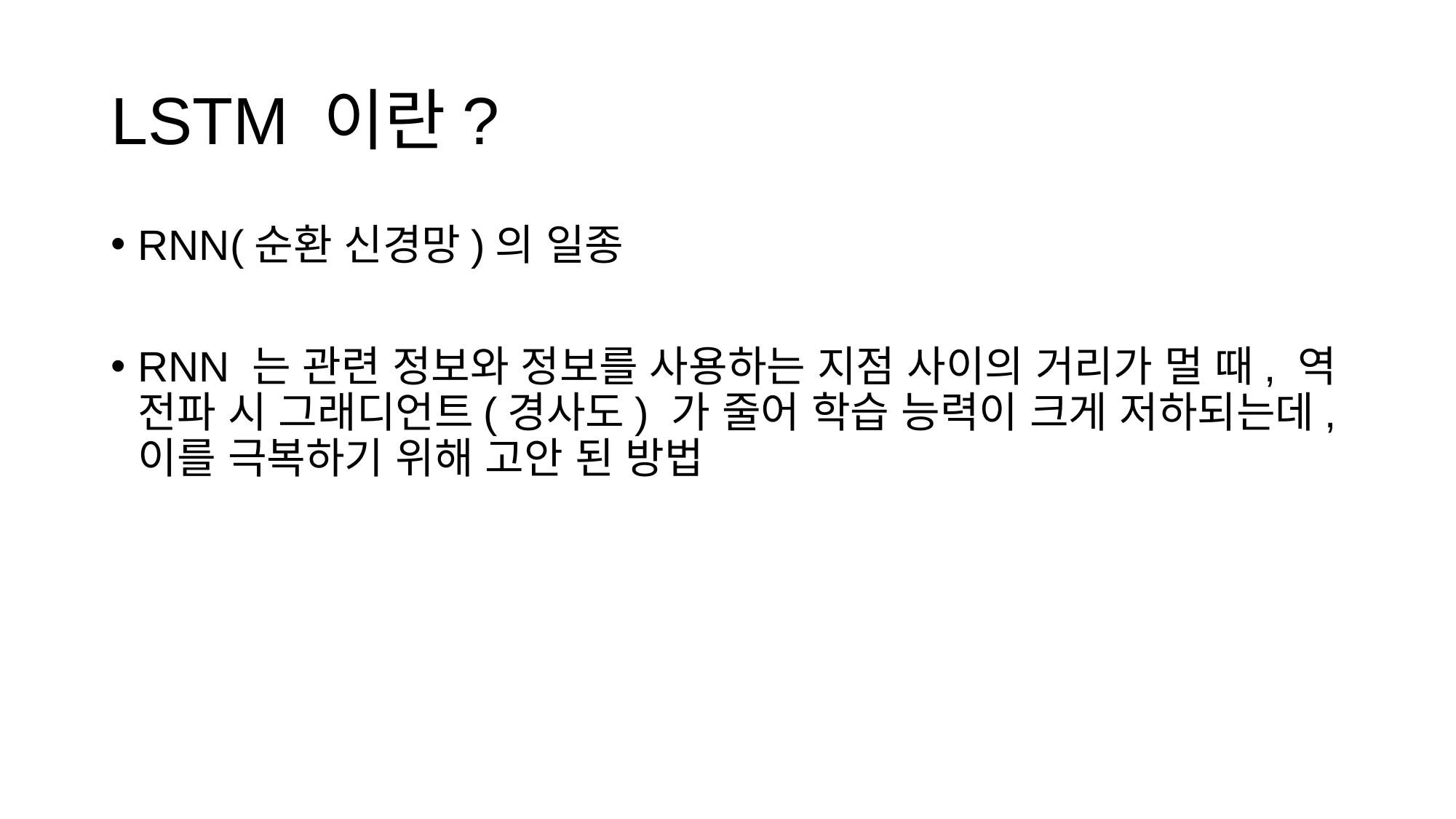

# LSTM 이란?
RNN(순환 신경망)의 일종

RNN 는 관련 정보와 정보를 사용하는 지점 사이의 거리가 멀 때, 역 전파 시 그래디언트(경사도) 가 줄어 학습 능력이 크게 저하되는데, 이를 극복하기 위해 고안 된 방법